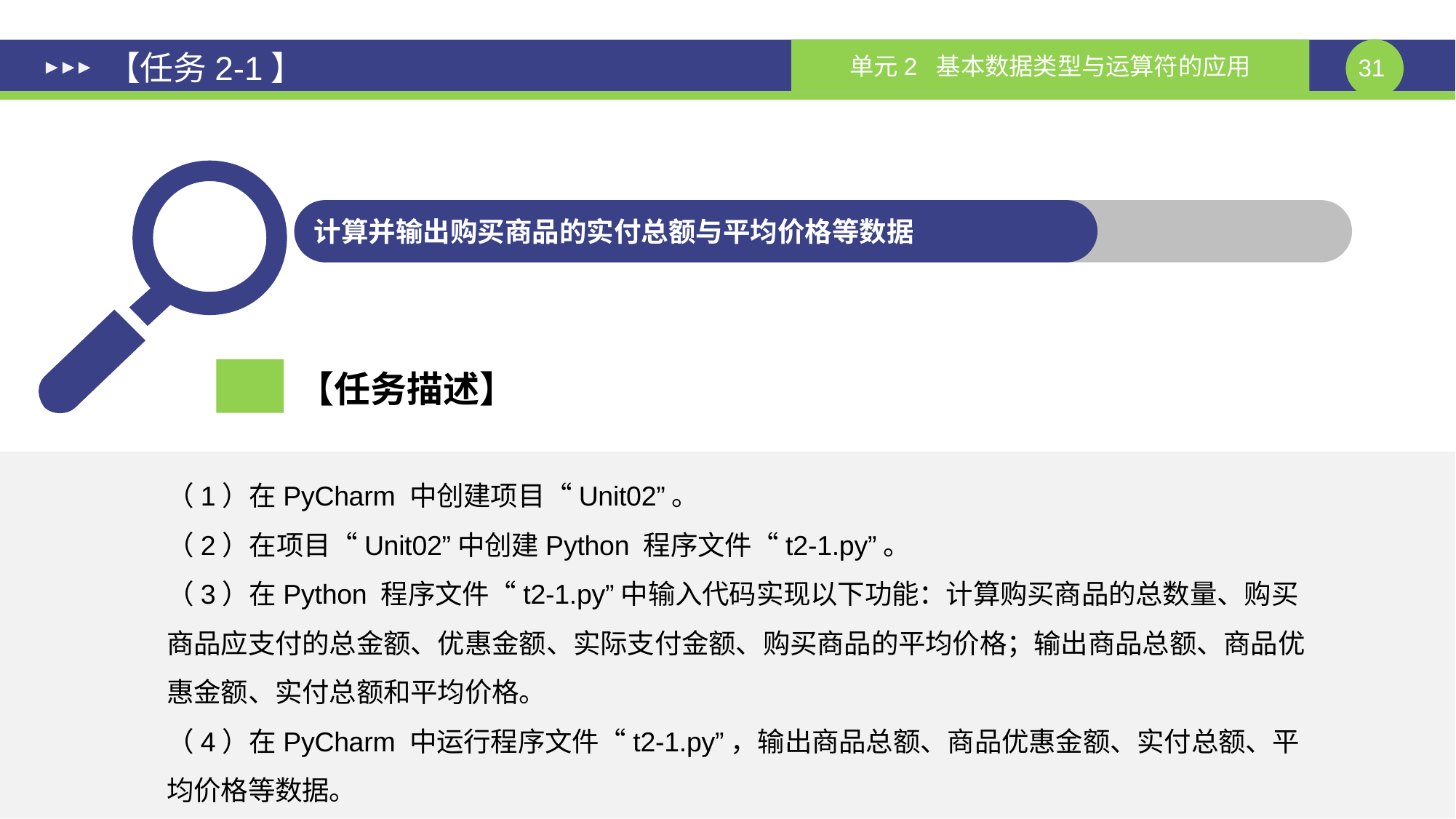

# 【任务2-1】

计算并输出购买商品的实付总额与平均价格等数据

【任务描述】

（1）在PyCharm 中创建项目“Unit02”。
（2）在项目“Unit02”中创建Python 程序文件“t2-1.py”。
（3）在Python 程序文件“t2-1.py”中输入代码实现以下功能：计算购买商品的总数量、购买商品应支付的总金额、优惠金额、实际支付金额、购买商品的平均价格；输出商品总额、商品优惠金额、实付总额和平均价格。
（4）在PyCharm 中运行程序文件“t2-1.py”，输出商品总额、商品优惠金额、实付总额、平均价格等数据。